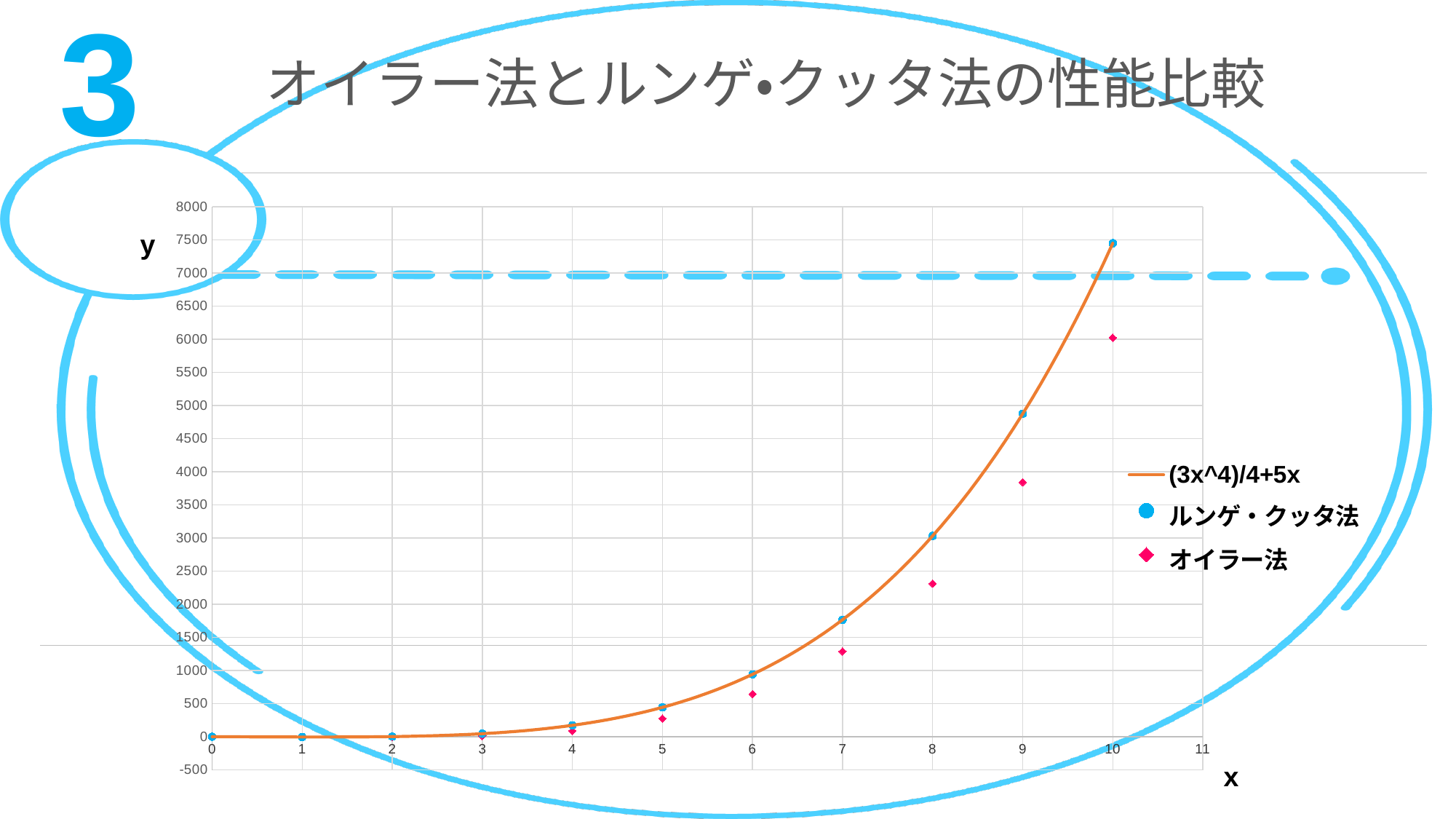

3
# オイラー法とルンゲ・クッタ法の性能比較

### Chart

| Category |  |  |  |
|---|---|---|---|